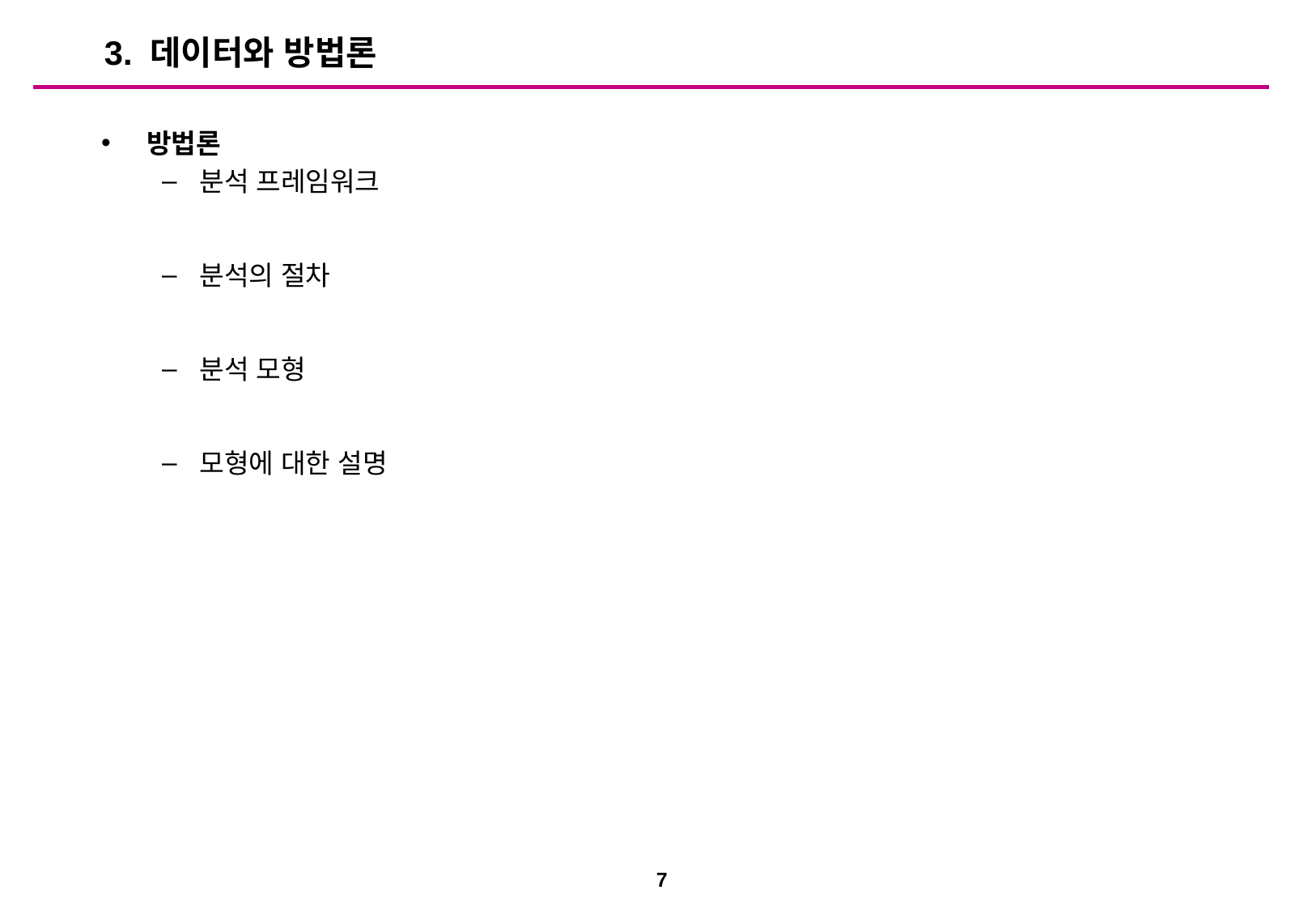

3. 데이터와 방법론
방법론
분석 프레임워크

분석의 절차

분석 모형

모형에 대한 설명

7